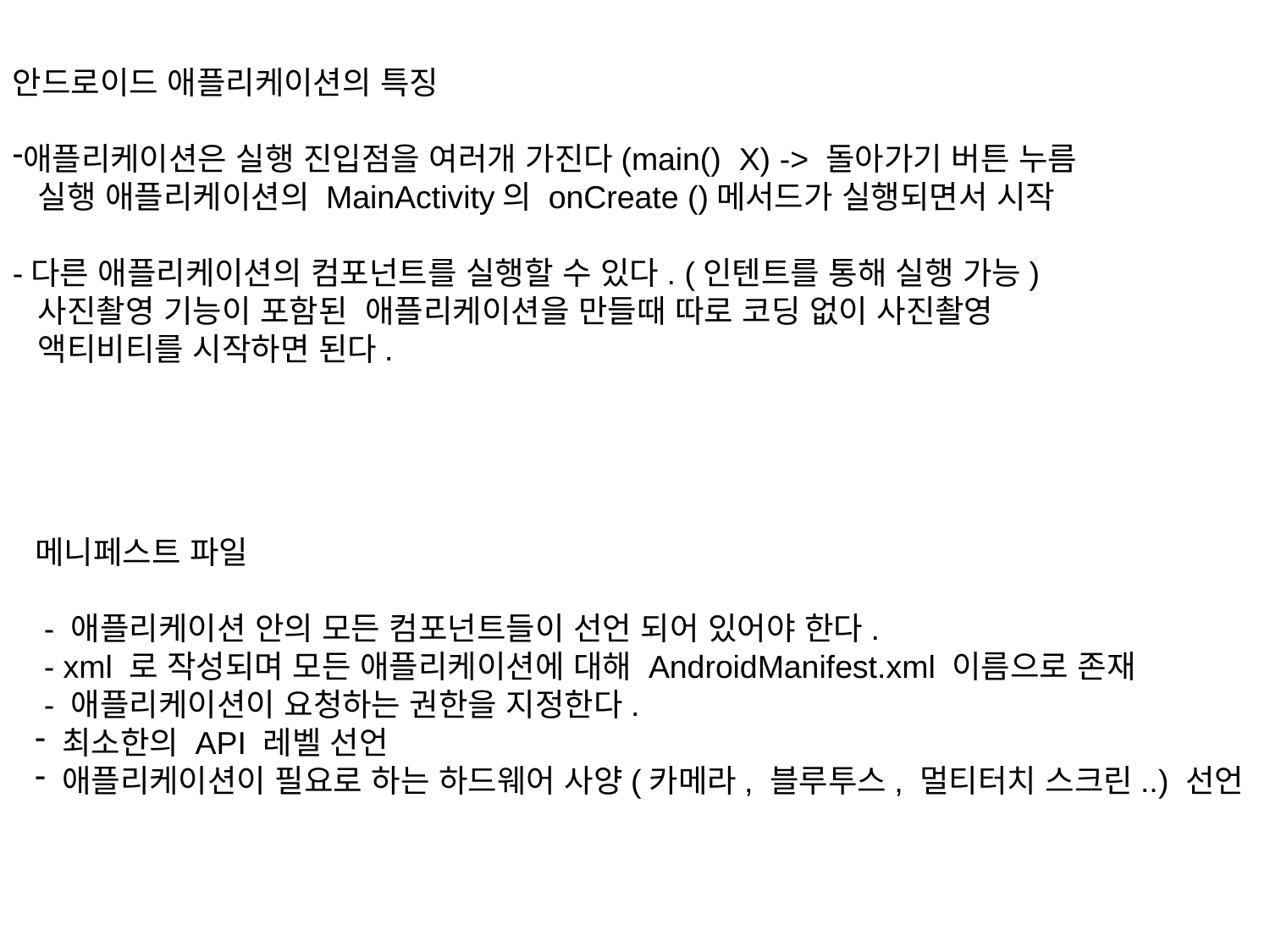

안드로이드 애플리케이션의 특징

애플리케이션은 실행 진입점을 여러개 가진다(main()  X) -> 돌아가기 버튼 누름
  실행 애플리케이션의 MainActivity의 onCreate ()메서드가 실행되면서 시작

-다른 애플리케이션의 컴포넌트를 실행할 수 있다. (인텐트를 통해 실행 가능)
  사진촬영 기능이 포함된  애플리케이션을 만들때 따로 코딩 없이 사진촬영
  액티비티를 시작하면 된다.

메니페스트 파일

 - 애플리케이션 안의 모든 컴포넌트들이 선언 되어 있어야 한다.
 - xml 로 작성되며 모든 애플리케이션에 대해 AndroidManifest.xml 이름으로 존재
 - 애플리케이션이 요청하는 권한을 지정한다.
 최소한의 API 레벨 선언
 애플리케이션이 필요로 하는 하드웨어 사양(카메라, 블루투스, 멀티터치 스크린..) 선언